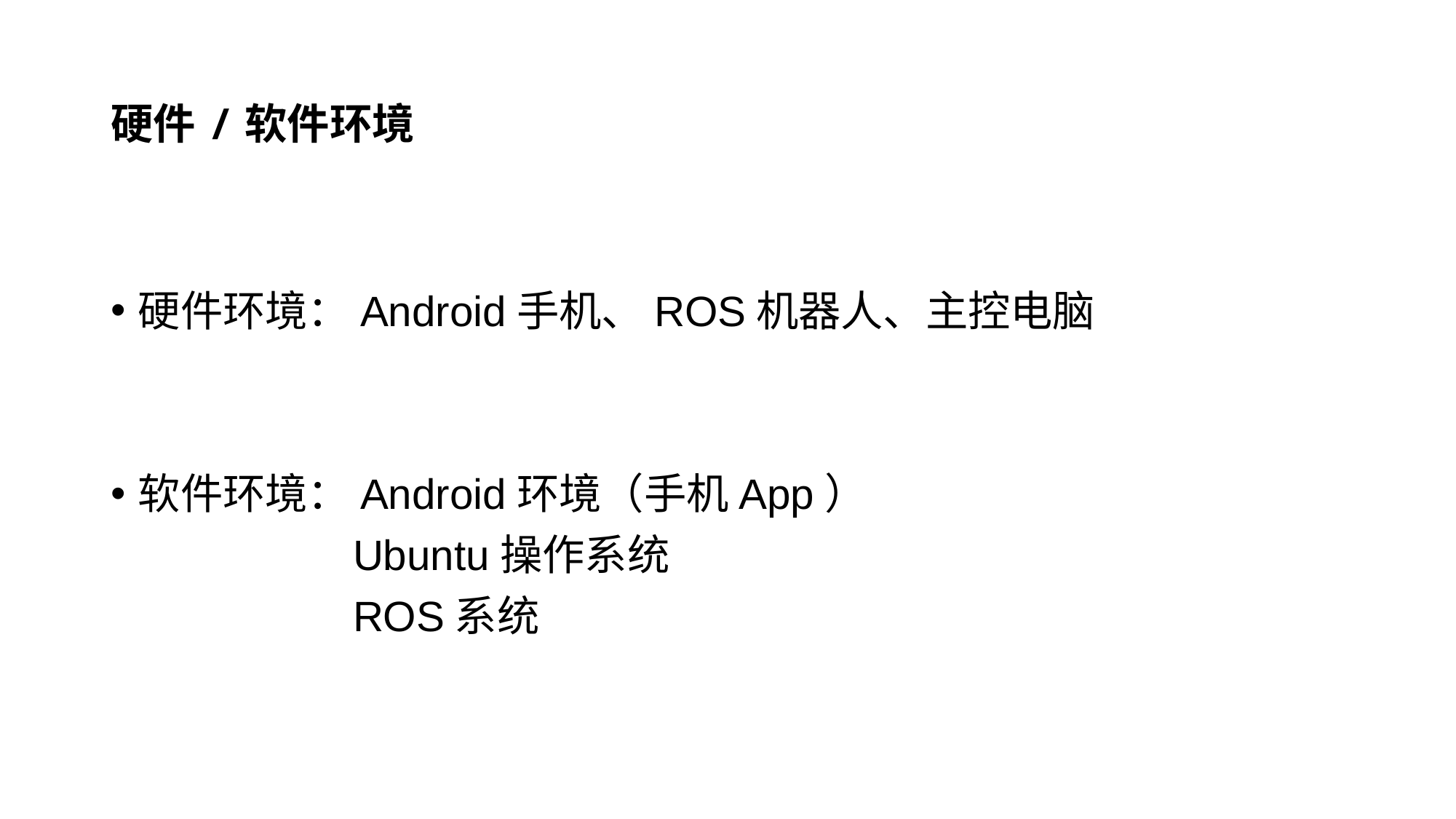

# 硬件/软件环境

硬件环境：Android手机、ROS机器人、主控电脑

软件环境：Android环境（手机App）
		  Ubuntu操作系统
		  ROS系统